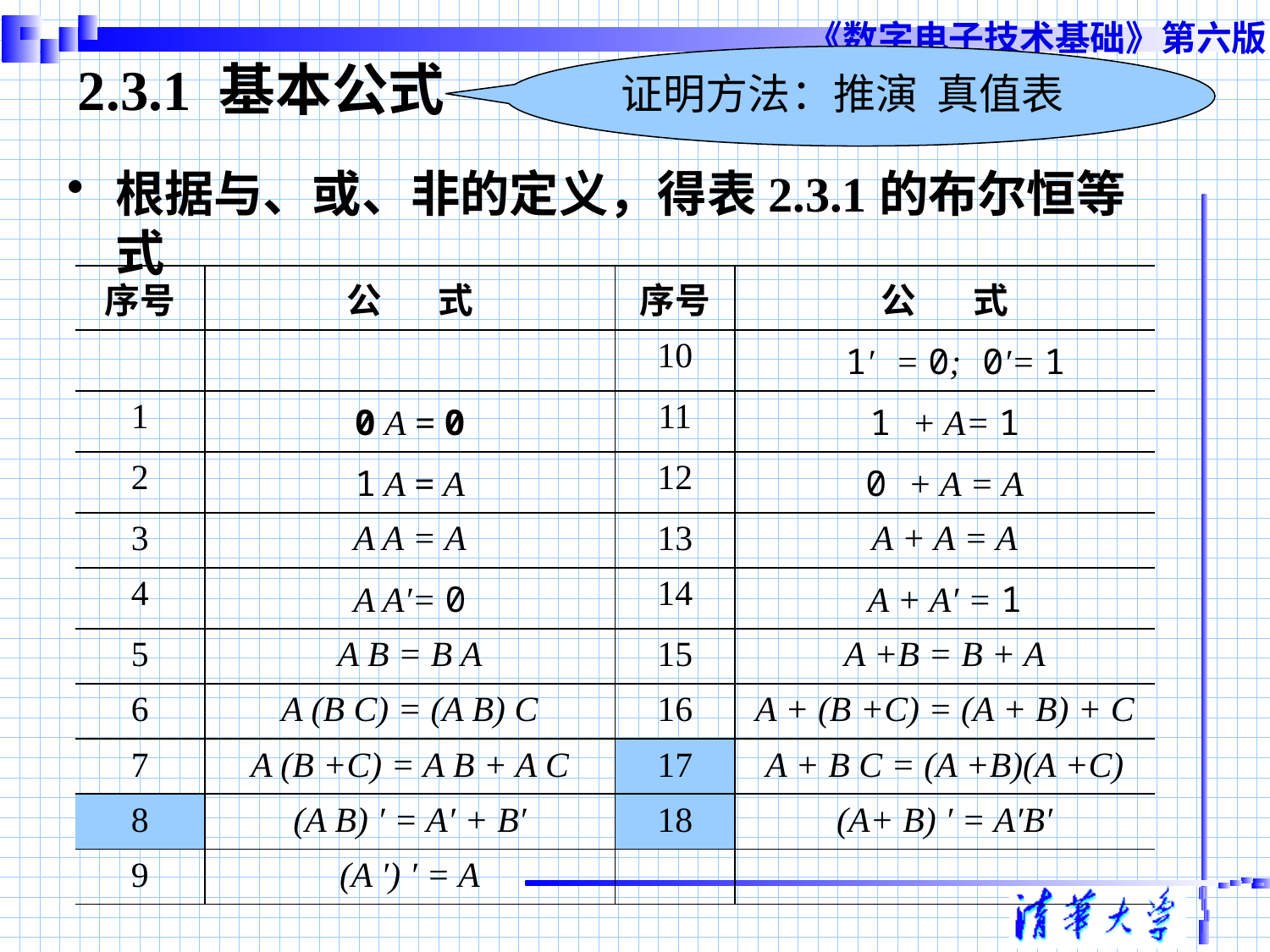

# 2.3.1 基本公式
证明方法：推演  真值表
根据与、或、非的定义，得表2.3.1的布尔恒等式
| 序号 | 公 式 | 序号 | 公 式 |
| --- | --- | --- | --- |
|  |  | 10 | 1′ = 0; 0′= 1 |
| 1 | 0 A = 0 | 11 | 1 + A= 1 |
| 2 | 1 A = A | 12 | 0 + A = A |
| 3 | A A = A | 13 | A + A = A |
| 4 | A A′= 0 | 14 | A + A′ = 1 |
| 5 | A B = B A | 15 | A +B = B + A |
| 6 | A (B C) = (A B) C | 16 | A + (B +C) = (A + B) + C |
| 7 | A (B +C) = A B + A C | 17 | A + B C = (A +B)(A +C) |
| 8 | (A B) ′ = A′ + B′ | 18 | (A+ B) ′ = A′B′ |
| 9 | (A ′) ′ = A |  |  |